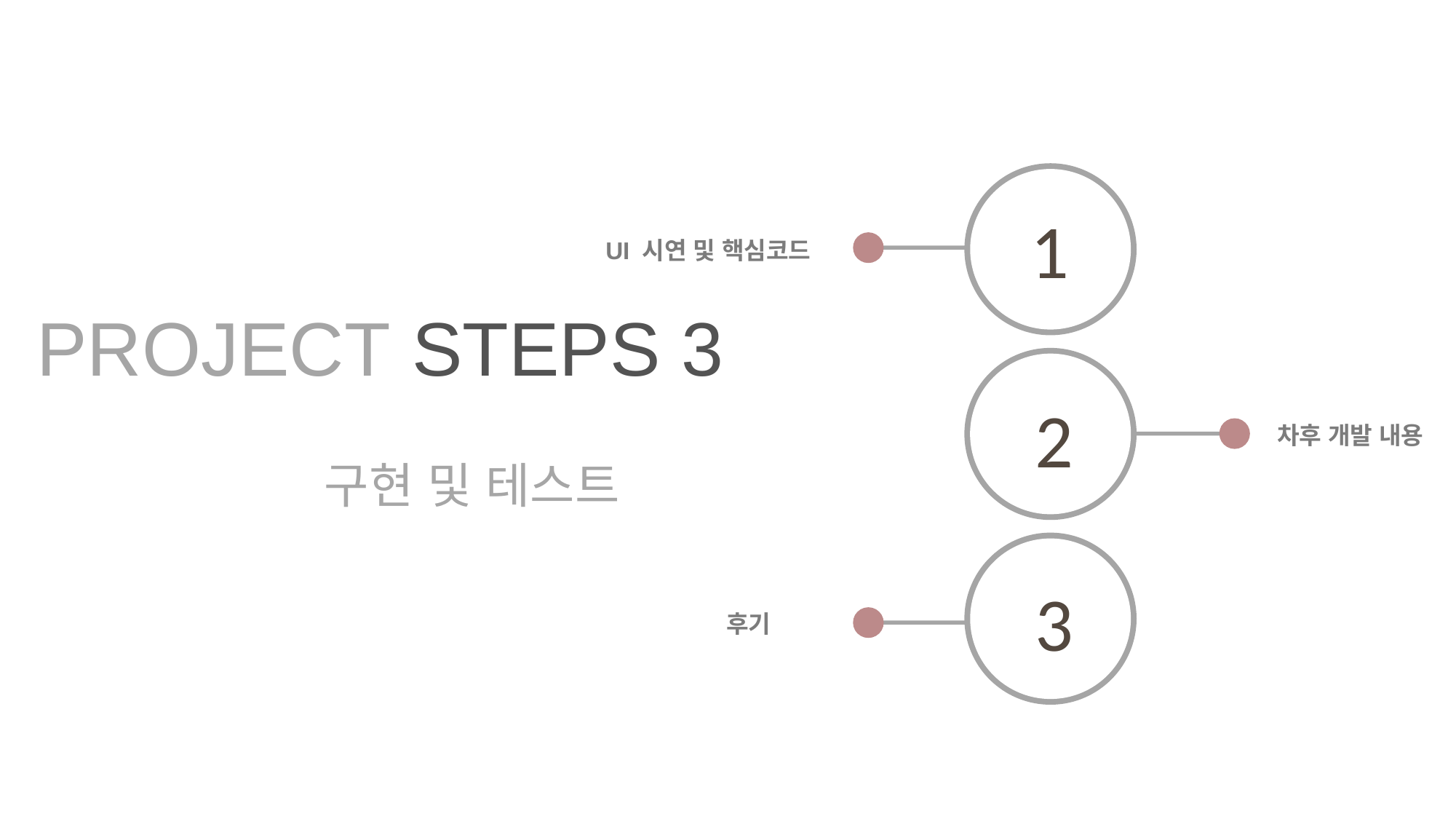

1
UI 시연 및 핵심코드

PROJECT STEPS 3

2
차후 개발 내용

구현 및 테스트

3
후기